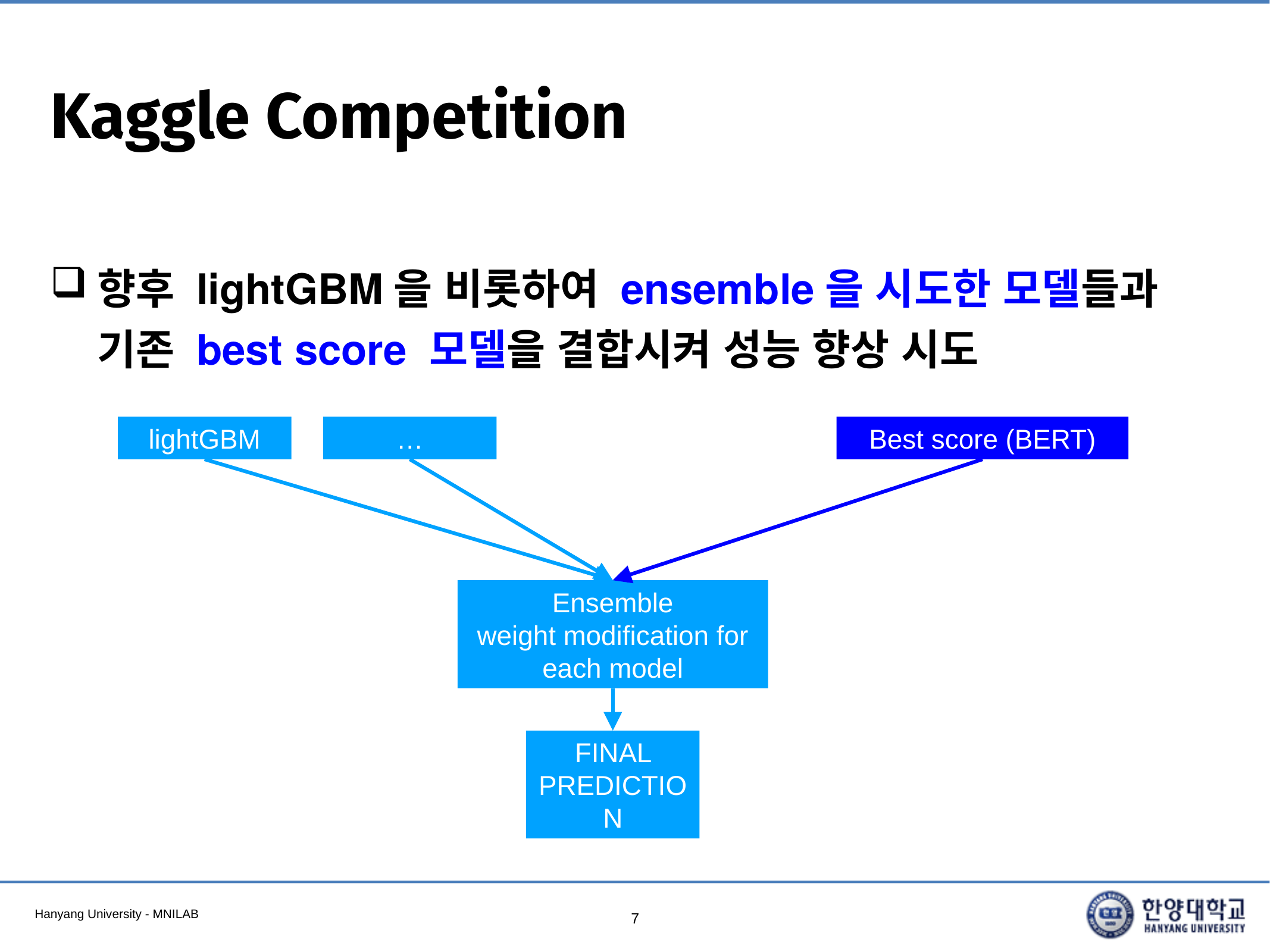

# Kaggle Competition
향후 lightGBM을 비롯하여 ensemble을 시도한 모델들과 기존 best score 모델을 결합시켜 성능 향상 시도
lightGBM
…
Best score (BERT)
Ensemble
weight modification for each model
FINAL PREDICTION
7